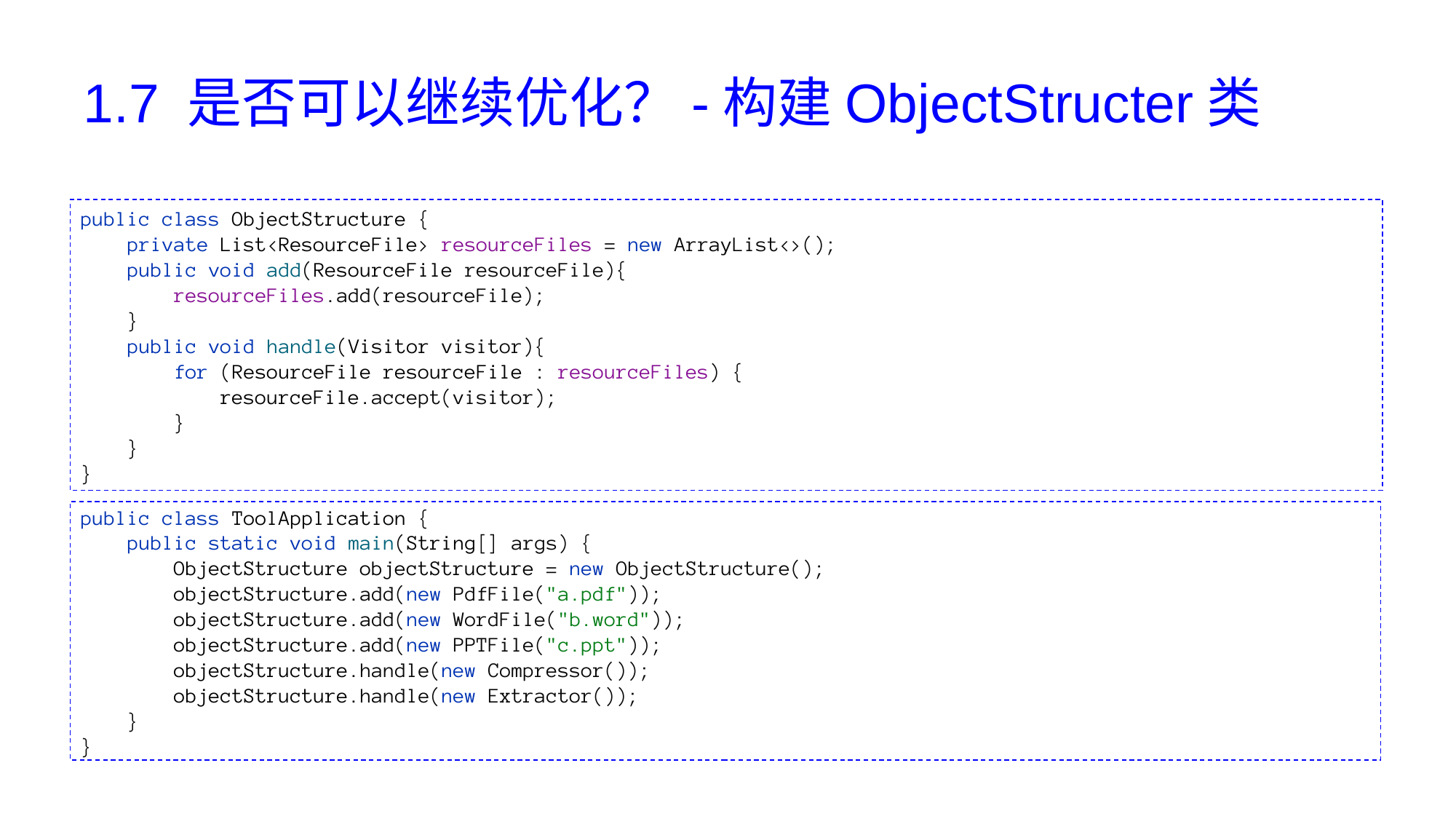

# 1.7 是否可以继续优化？-构建ObjectStructer类
public class ObjectStructure {
    private List<ResourceFile> resourceFiles = new ArrayList<>();
    public void add(ResourceFile resourceFile){
        resourceFiles.add(resourceFile);
    }
    public void handle(Visitor visitor){
        for (ResourceFile resourceFile : resourceFiles) {
            resourceFile.accept(visitor);
        }
    }
}
public class ToolApplication {
    public static void main(String[] args) {
        ObjectStructure objectStructure = new ObjectStructure();
        objectStructure.add(new PdfFile("a.pdf"));
        objectStructure.add(new WordFile("b.word"));
        objectStructure.add(new PPTFile("c.ppt"));
        objectStructure.handle(new Compressor());
        objectStructure.handle(new Extractor());
    }
}
46